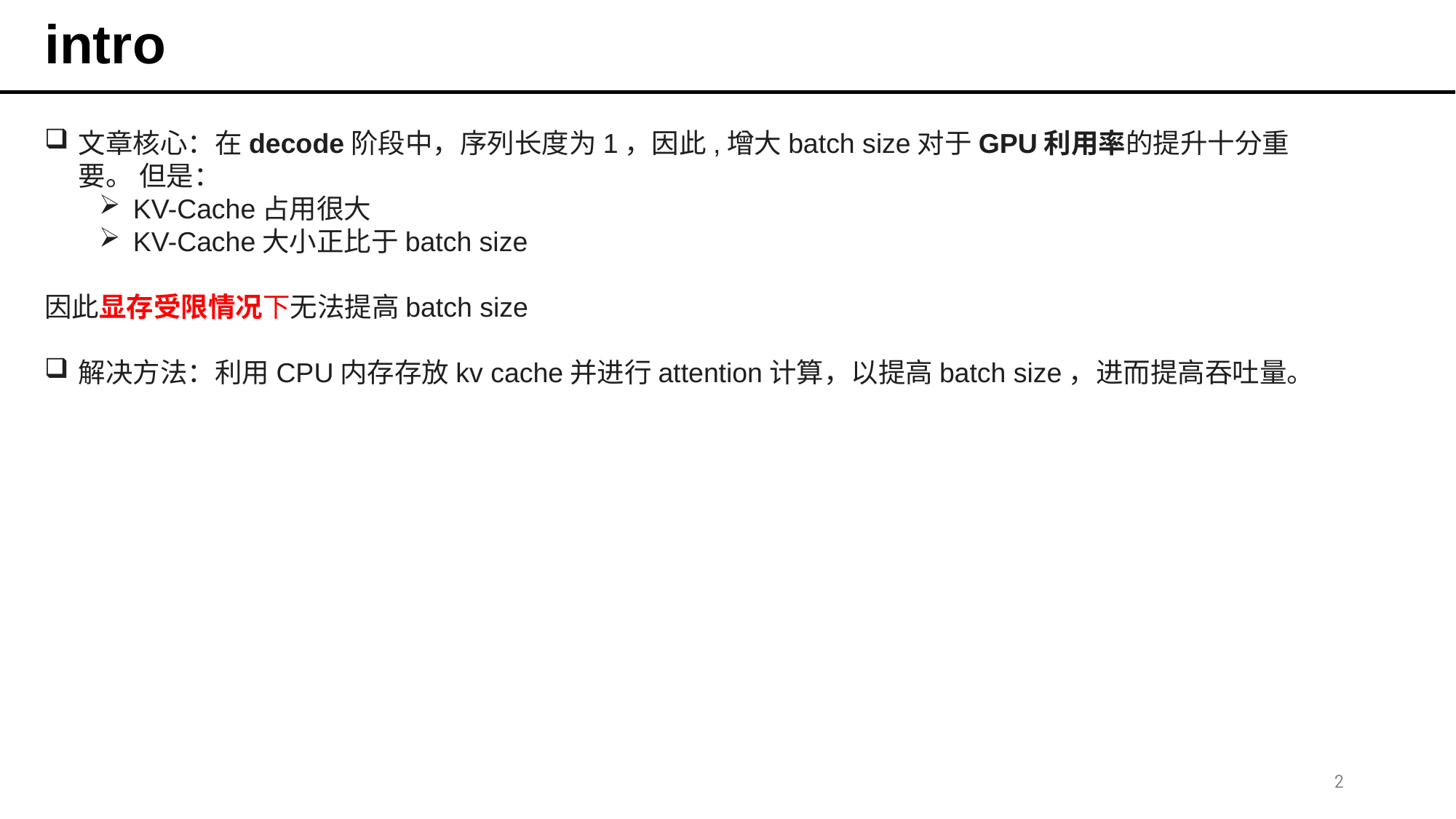

# intro
文章核心：在decode阶段中，序列长度为1，因此,增大batch size对于GPU利用率的提升十分重要。 但是：
KV-Cache占用很大
KV-Cache大小正比于batch size

因此显存受限情况下无法提高batch size

解决方法：利用CPU内存存放kv cache并进行attention计算，以提高batch size，进而提高吞吐量。

2